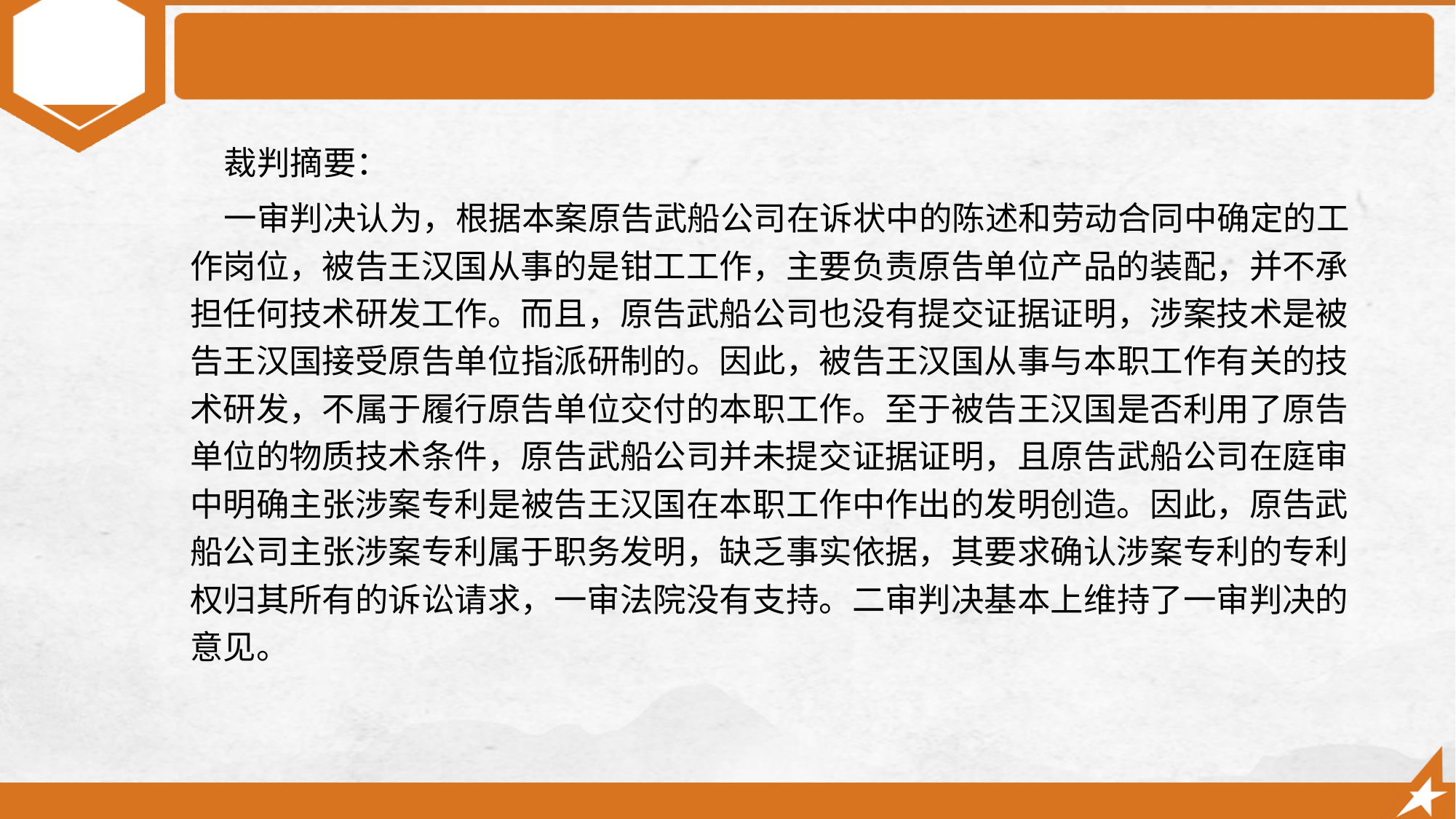

裁判摘要：
    一审判决认为，根据本案原告武船公司在诉状中的陈述和劳动合同中确定的工作岗位，被告王汉国从事的是钳工工作，主要负责原告单位产品的装配，并不承担任何技术研发工作。而且，原告武船公司也没有提交证据证明，涉案技术是被告王汉国接受原告单位指派研制的。因此，被告王汉国从事与本职工作有关的技术研发，不属于履行原告单位交付的本职工作。至于被告王汉国是否利用了原告单位的物质技术条件，原告武船公司并未提交证据证明，且原告武船公司在庭审中明确主张涉案专利是被告王汉国在本职工作中作出的发明创造。因此，原告武船公司主张涉案专利属于职务发明，缺乏事实依据，其要求确认涉案专利的专利权归其所有的诉讼请求，一审法院没有支持。二审判决基本上维持了一审判决的意见。